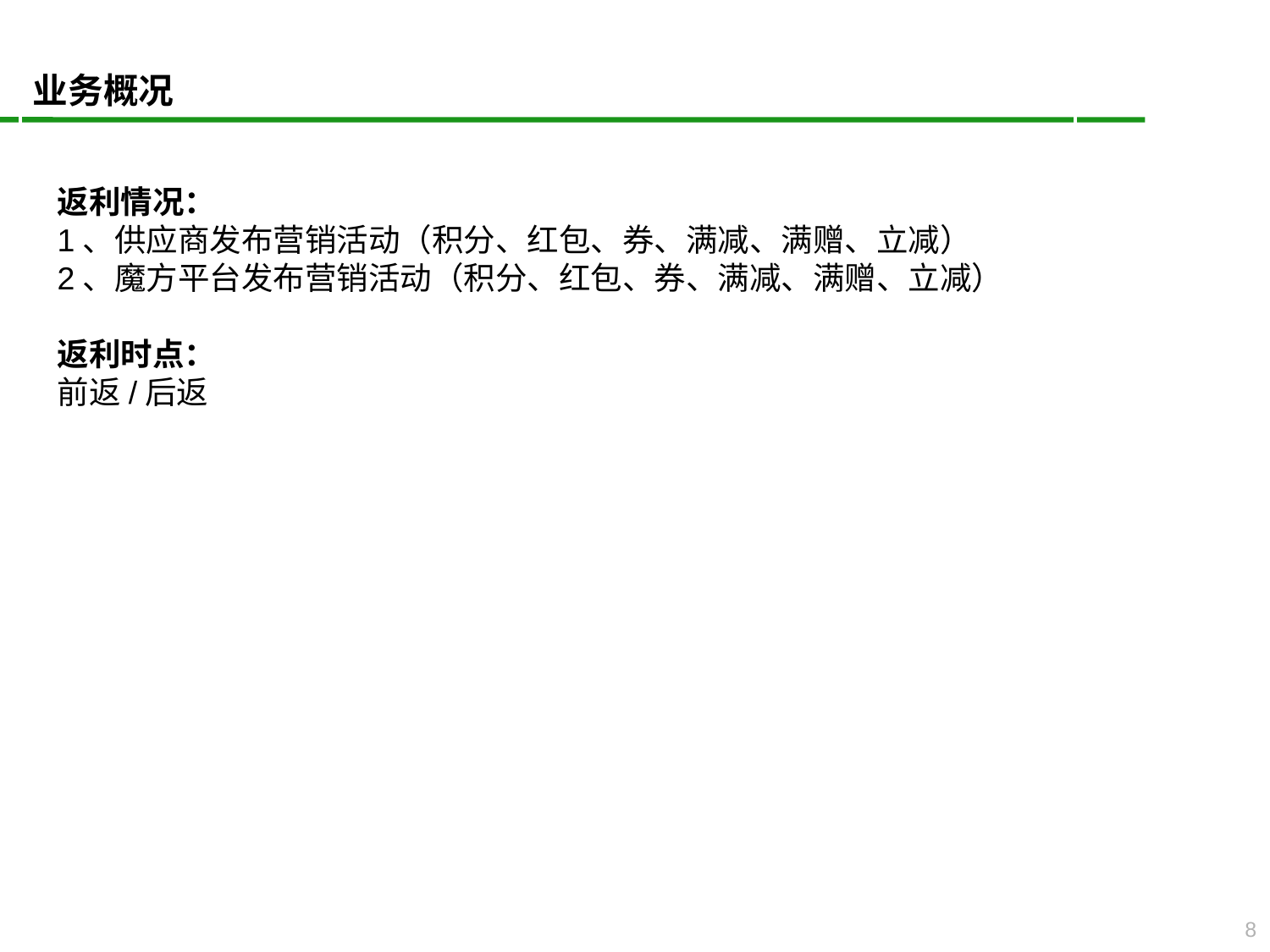

业务概况
返利情况：
1、供应商发布营销活动（积分、红包、券、满减、满赠、立减）
2、魔方平台发布营销活动（积分、红包、券、满减、满赠、立减）

返利时点：
前返/后返

8